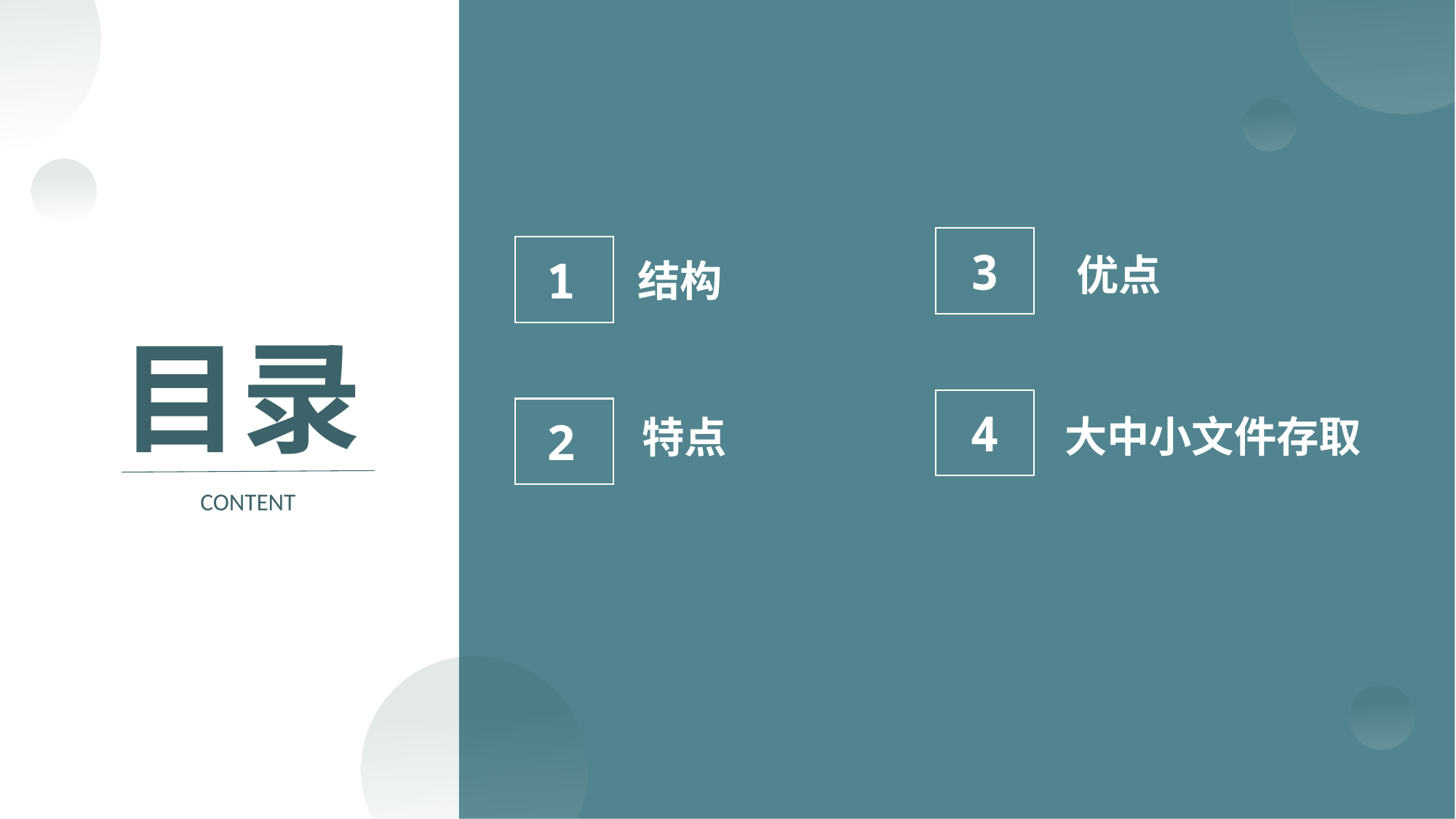

3

优点
1
结构
目录

4

大中小文件存取
特点
2
CONTENT